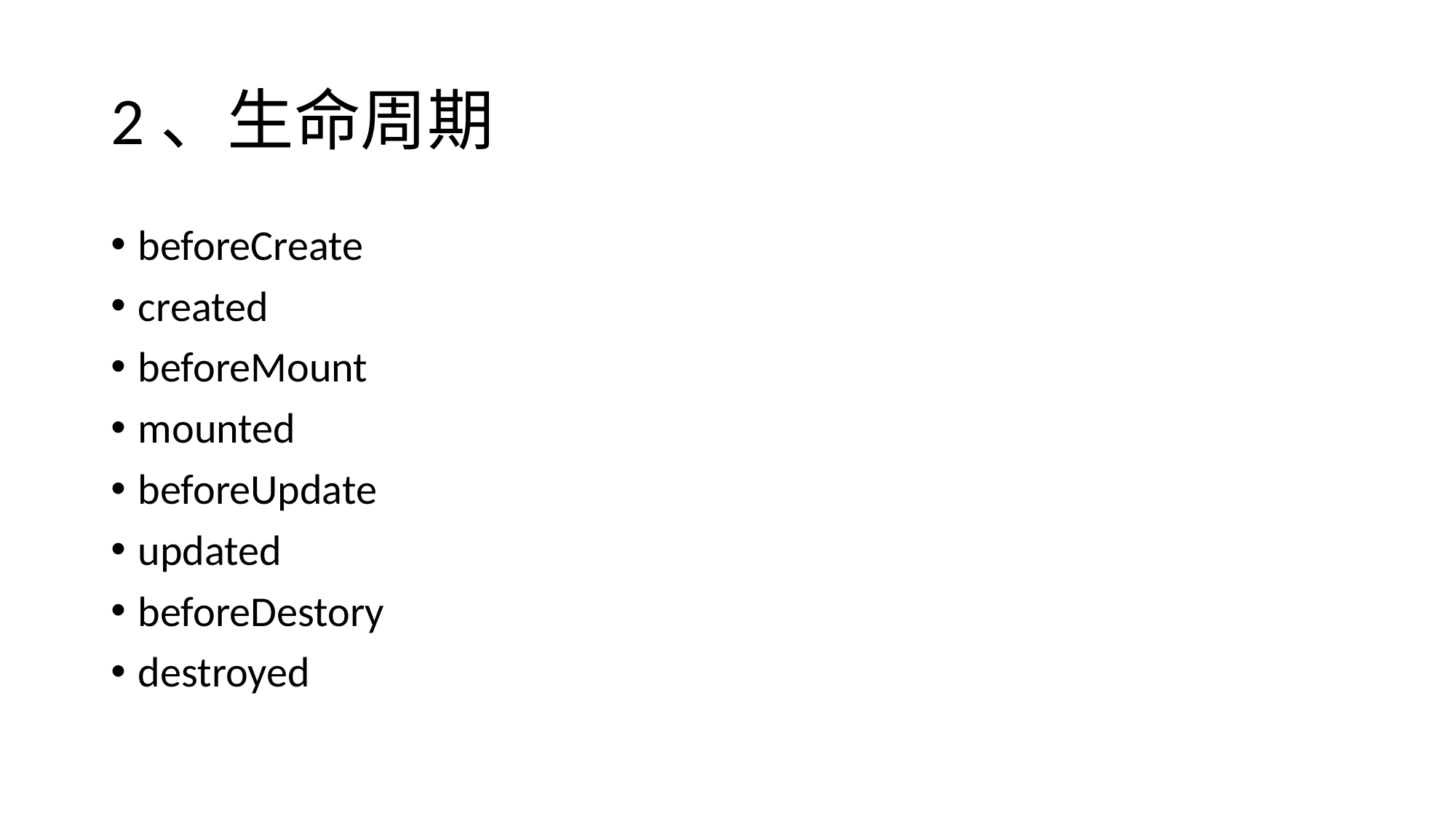

# 2、生命周期
beforeCreate
created
beforeMount
mounted
beforeUpdate
updated
beforeDestory
destroyed